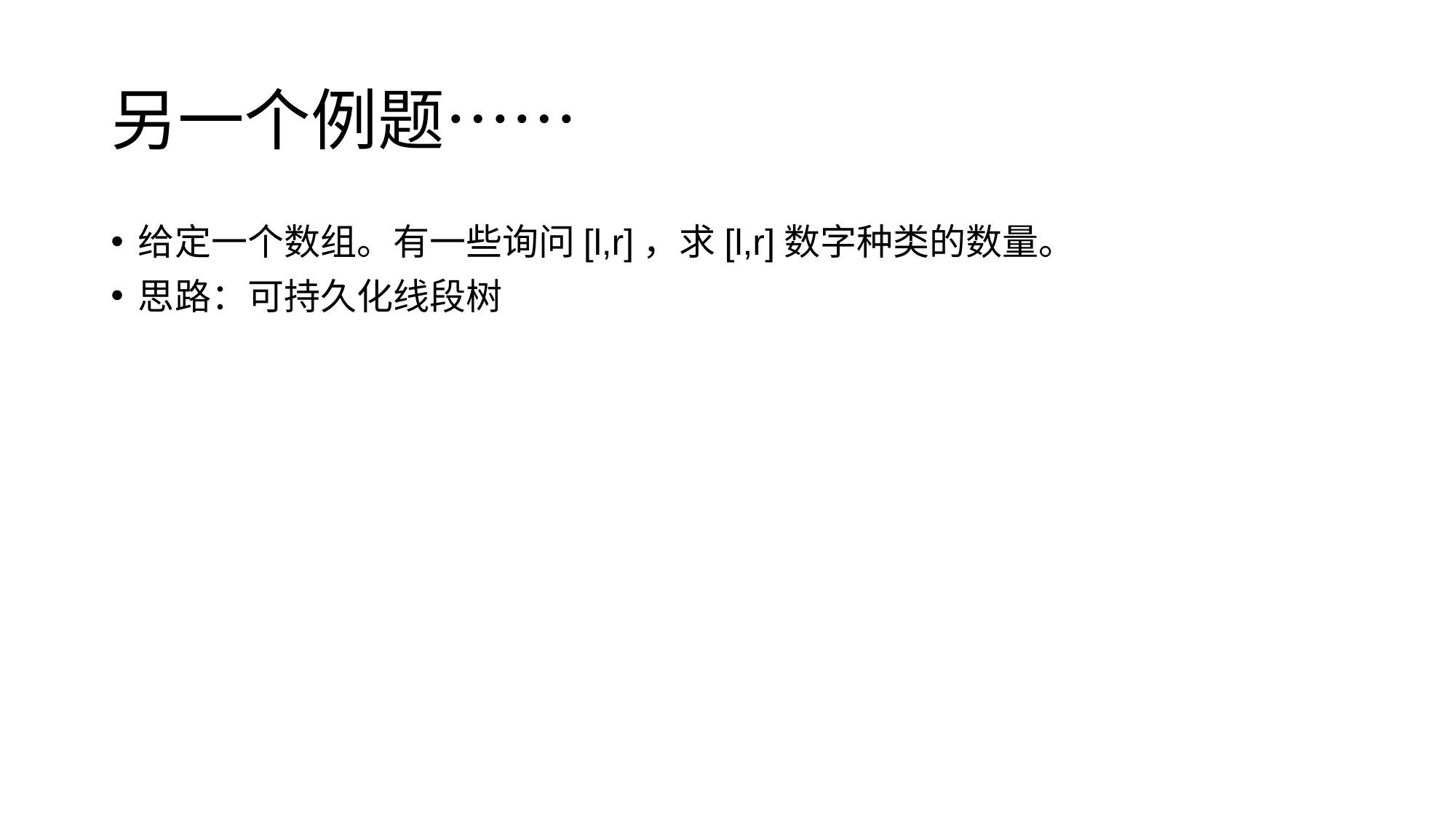

# 另一个例题……
给定一个数组。有一些询问[l,r]，求[l,r]数字种类的数量。
思路：可持久化线段树